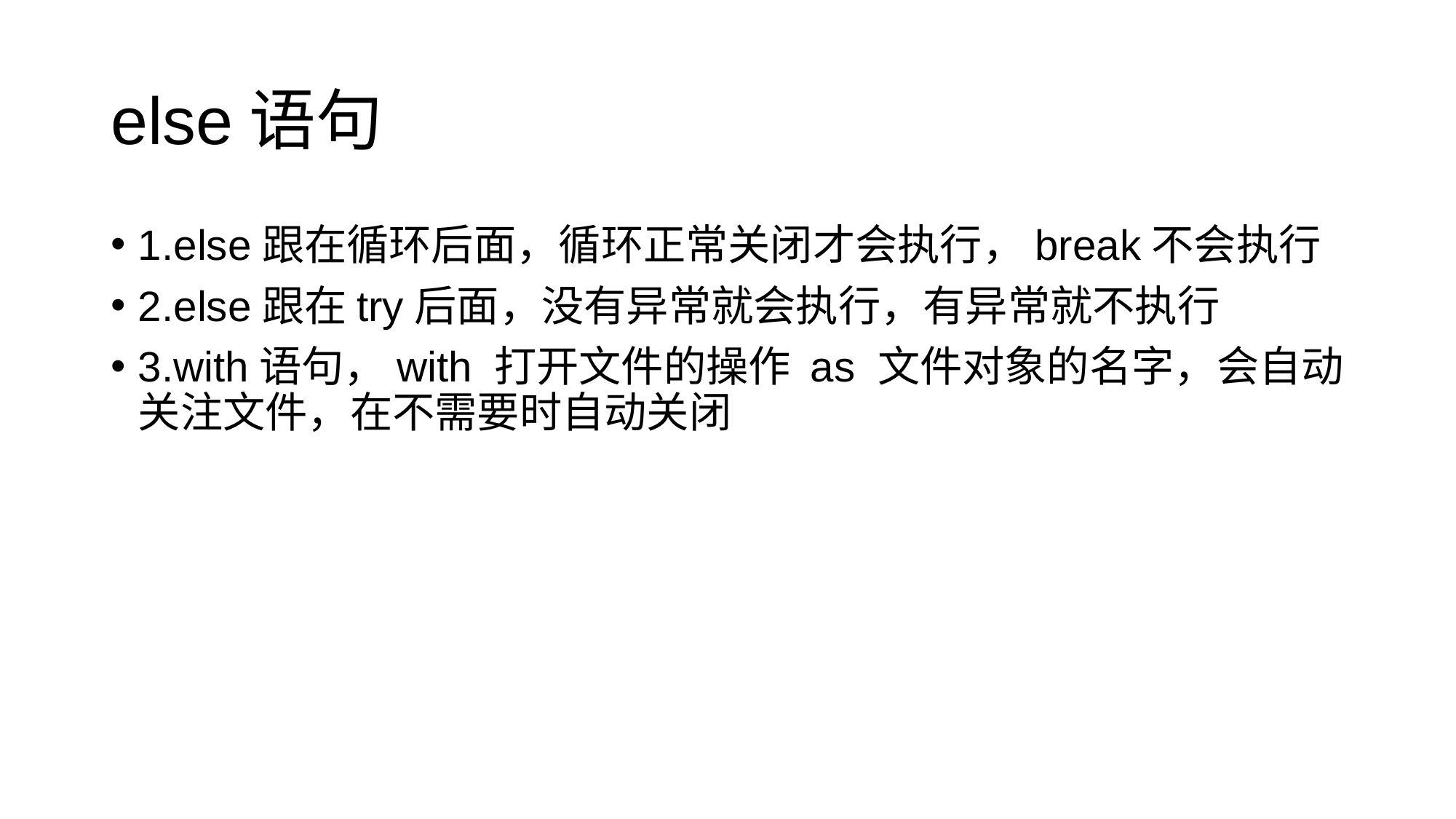

# else语句
1.else跟在循环后面，循环正常关闭才会执行，break不会执行
2.else跟在try后面，没有异常就会执行，有异常就不执行
3.with语句，with 打开文件的操作 as 文件对象的名字，会自动关注文件，在不需要时自动关闭